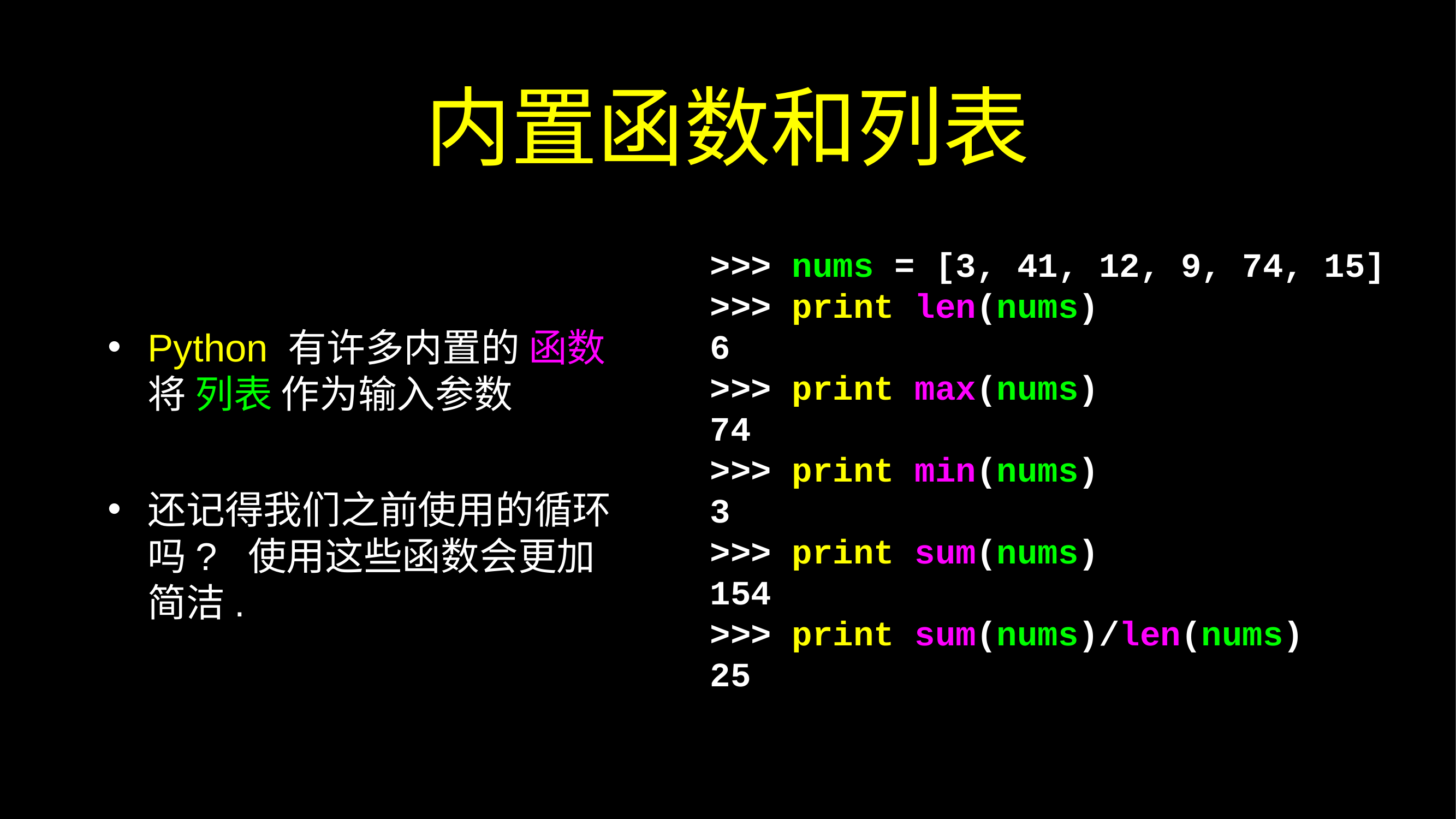

# 内置函数和列表
>>> nums = [3, 41, 12, 9, 74, 15]
>>> print len(nums)
6
>>> print max(nums)
74
>>> print min(nums)
3
>>> print sum(nums)
154
>>> print sum(nums)/len(nums)
25
Python 有许多内置的 函数 将 列表 作为输入参数

还记得我们之前使用的循环吗?  使用这些函数会更加简洁.